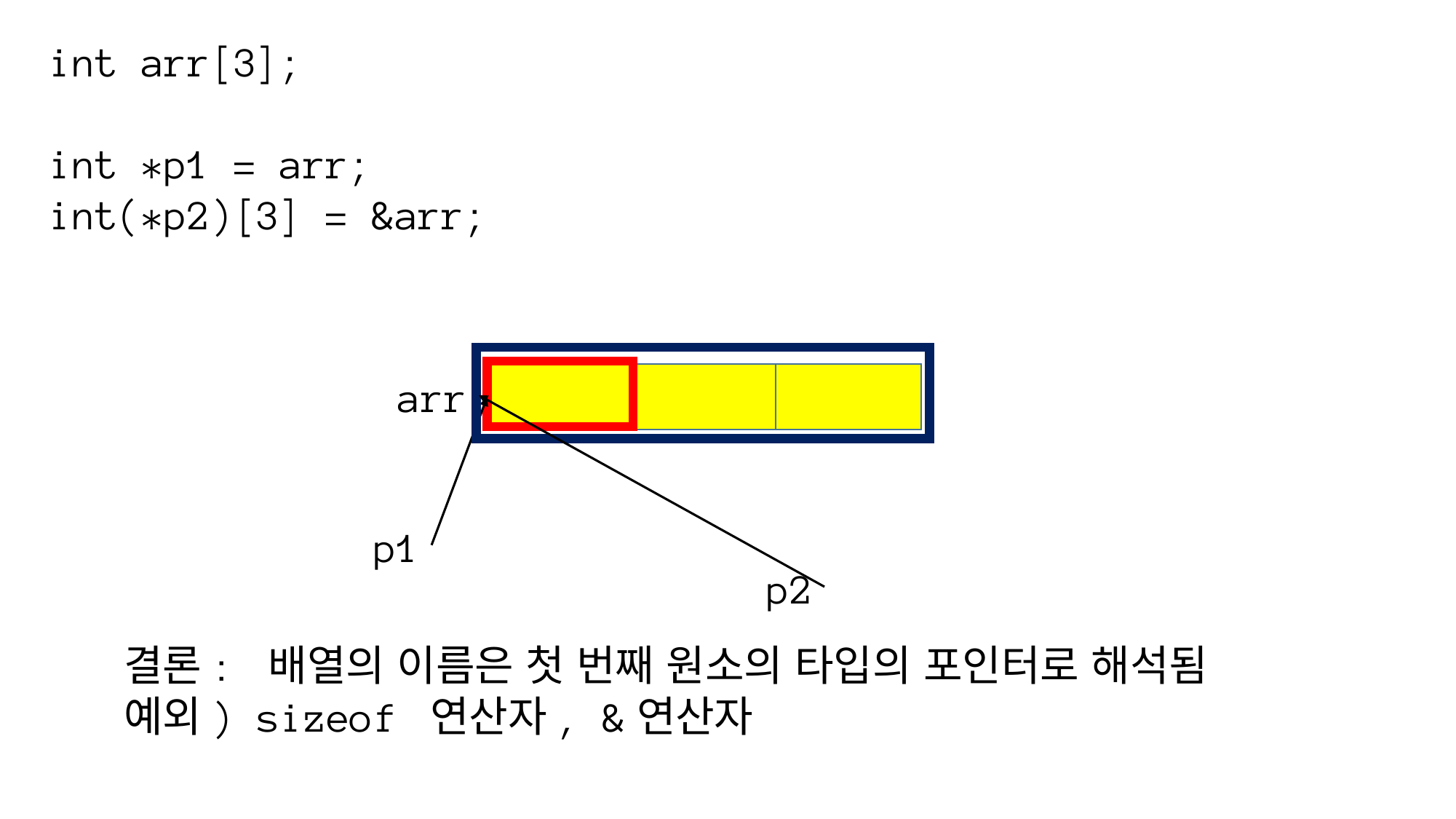

int arr[3];

int *p1 = arr;
int(*p2)[3] = &arr;

arr

p1
p2
결론: 배열의 이름은 첫 번째 원소의 타입의 포인터로 해석됨
예외) sizeof 연산자, &연산자